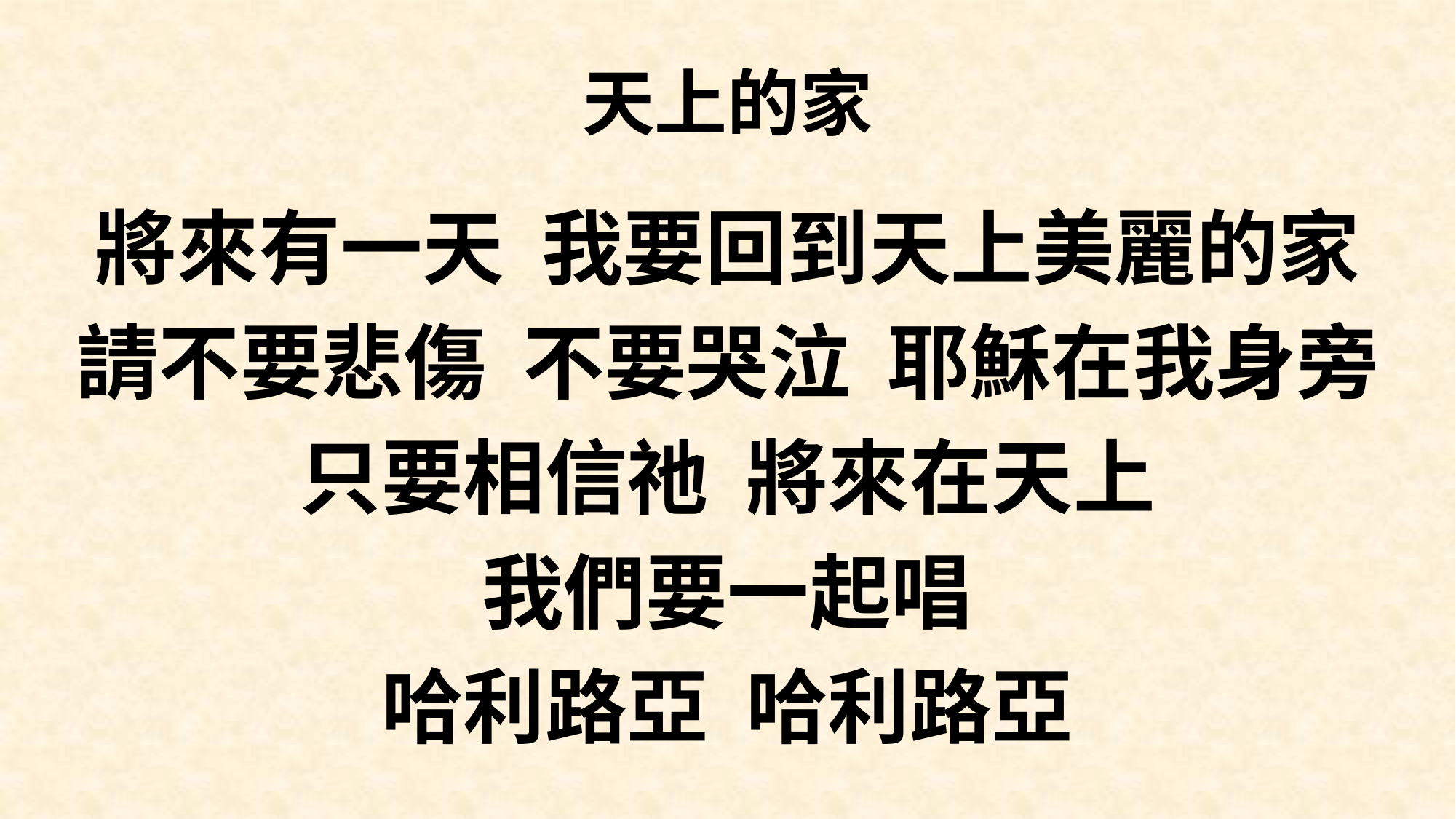

# 天上的家
將來有一天  我要回到天上美麗的家
請不要悲傷  不要哭泣  耶穌在我身旁
只要相信祂  將來在天上
我們要一起唱
哈利路亞  哈利路亞